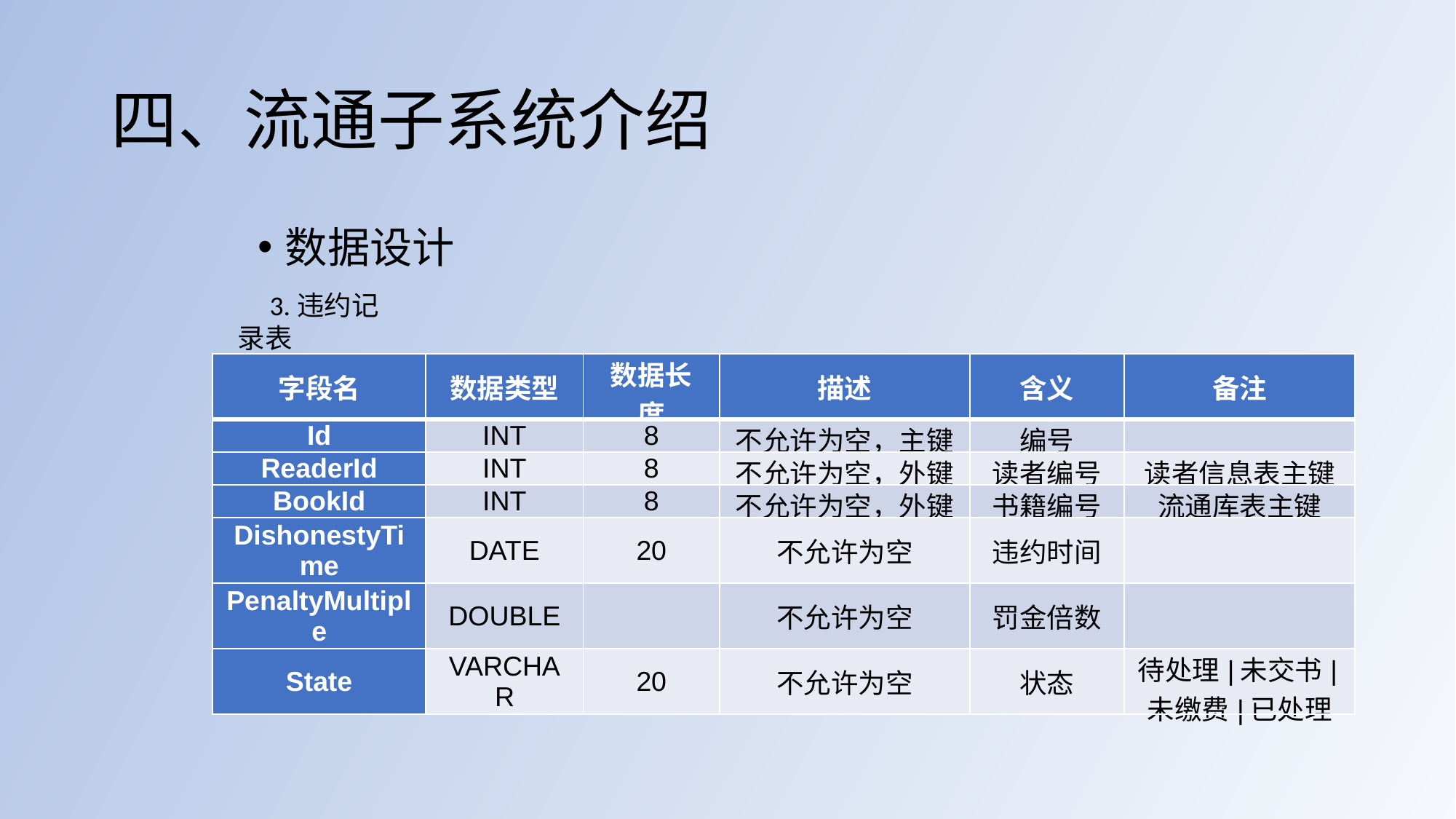

# 四、流通子系统介绍
数据设计
3.违约记录表
| 字段名 | 数据类型 | 数据长度 | 描述 | 含义 | 备注 |
| --- | --- | --- | --- | --- | --- |
| Id | INT | 8 | 不允许为空，主键 | 编号 |  |
| ReaderId | INT | 8 | 不允许为空，外键 | 读者编号 | 读者信息表主键 |
| BookId | INT | 8 | 不允许为空，外键 | 书籍编号 | 流通库表主键 |
| DishonestyTime | DATE | 20 | 不允许为空 | 违约时间 |  |
| PenaltyMultiple | DOUBLE |  | 不允许为空 | 罚金倍数 |  |
| State | VARCHAR | 20 | 不允许为空 | 状态 | 待处理|未交书|未缴费|已处理 |